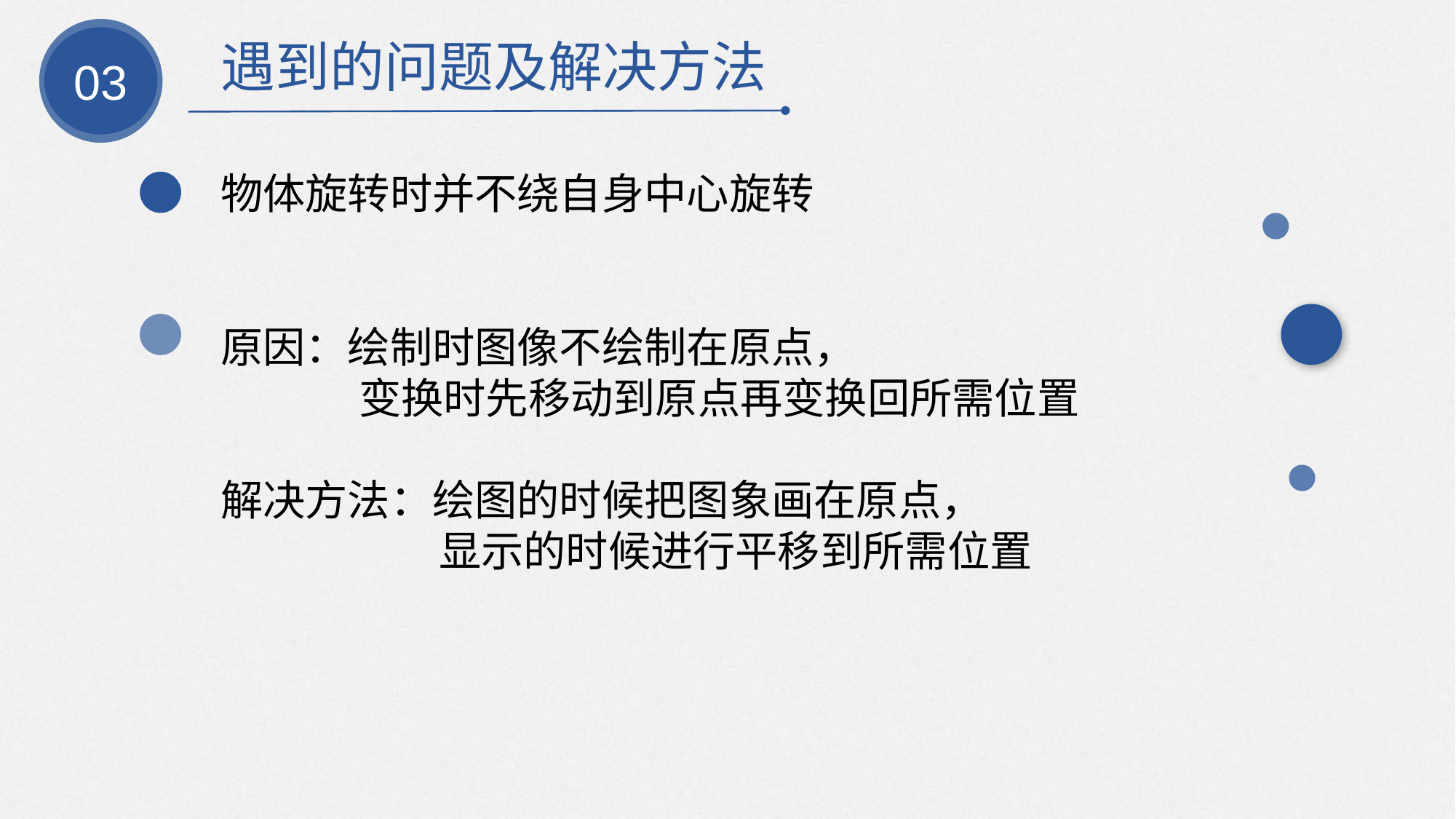

03
遇到的问题及解决方法
物体旋转时并不绕自身中心旋转

原因：绘制时图像不绘制在原点，
	  变换时先移动到原点再变换回所需位置

解决方法：绘图的时候把图象画在原点，
		显示的时候进行平移到所需位置